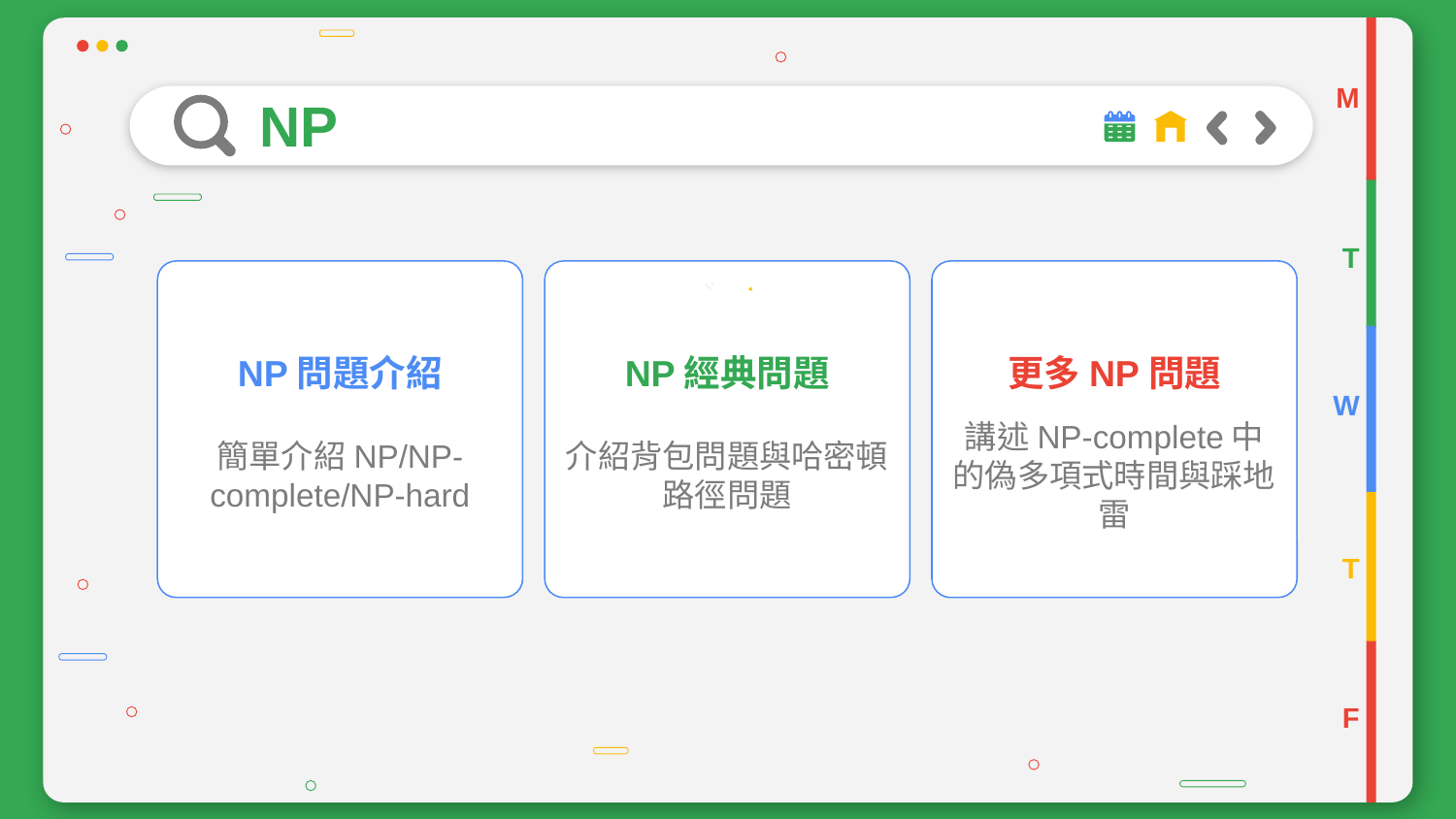

M
NP

T

NP經典問題
NP問題介紹
更多NP問題
W

簡單介紹NP/NP-complete/NP-hard
介紹背包問題與哈密頓路徑問題
講述NP-complete中的偽多項式時間與踩地雷
T

F